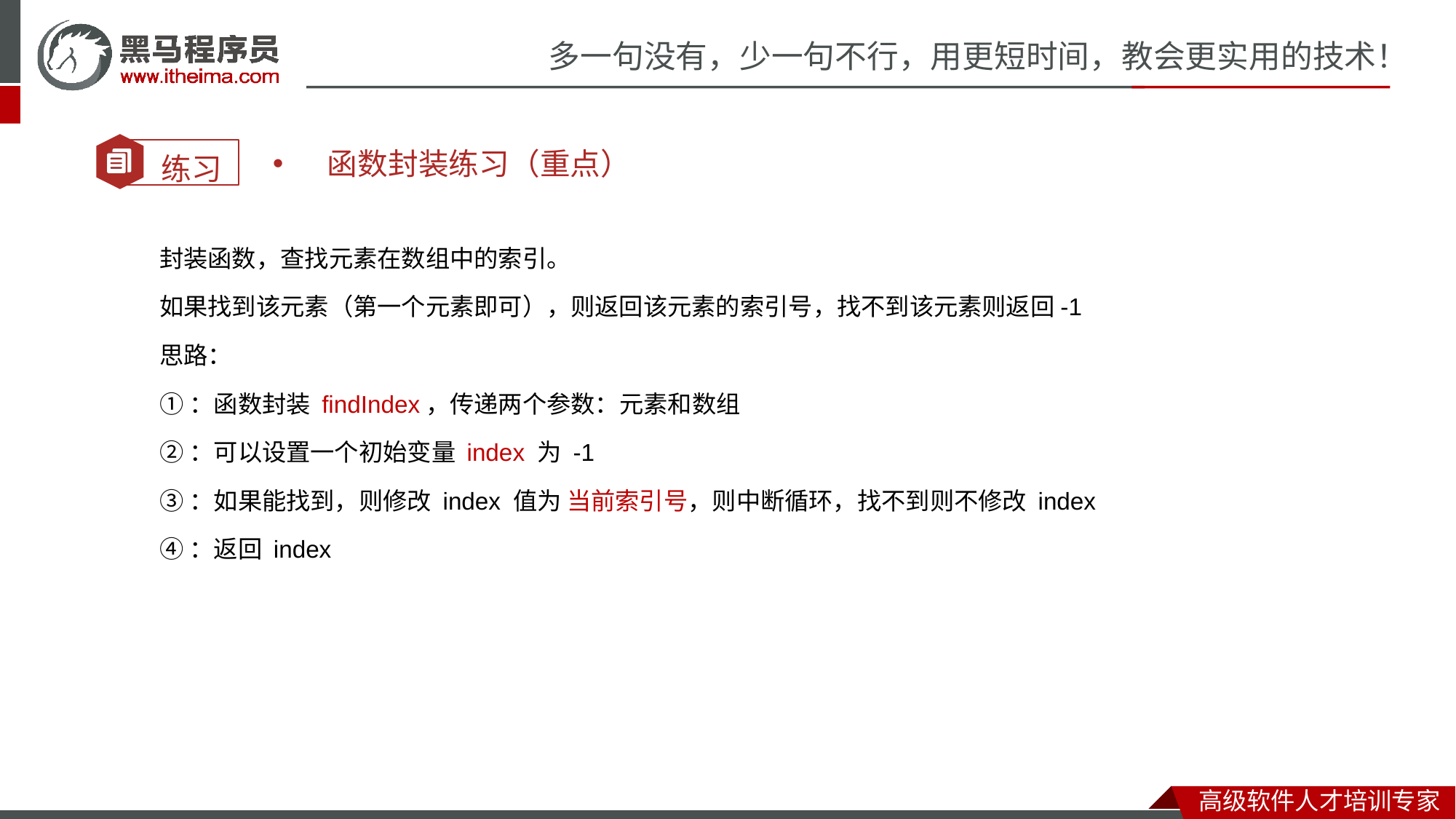

函数封装练习（重点）
封装函数，查找元素在数组中的索引。
如果找到该元素（第一个元素即可），则返回该元素的索引号，找不到该元素则返回-1
思路：
①：函数封装 findIndex，传递两个参数：元素和数组
②：可以设置一个初始变量 index 为 -1
③：如果能找到，则修改 index 值为 当前索引号，则中断循环，找不到则不修改 index
④：返回 index